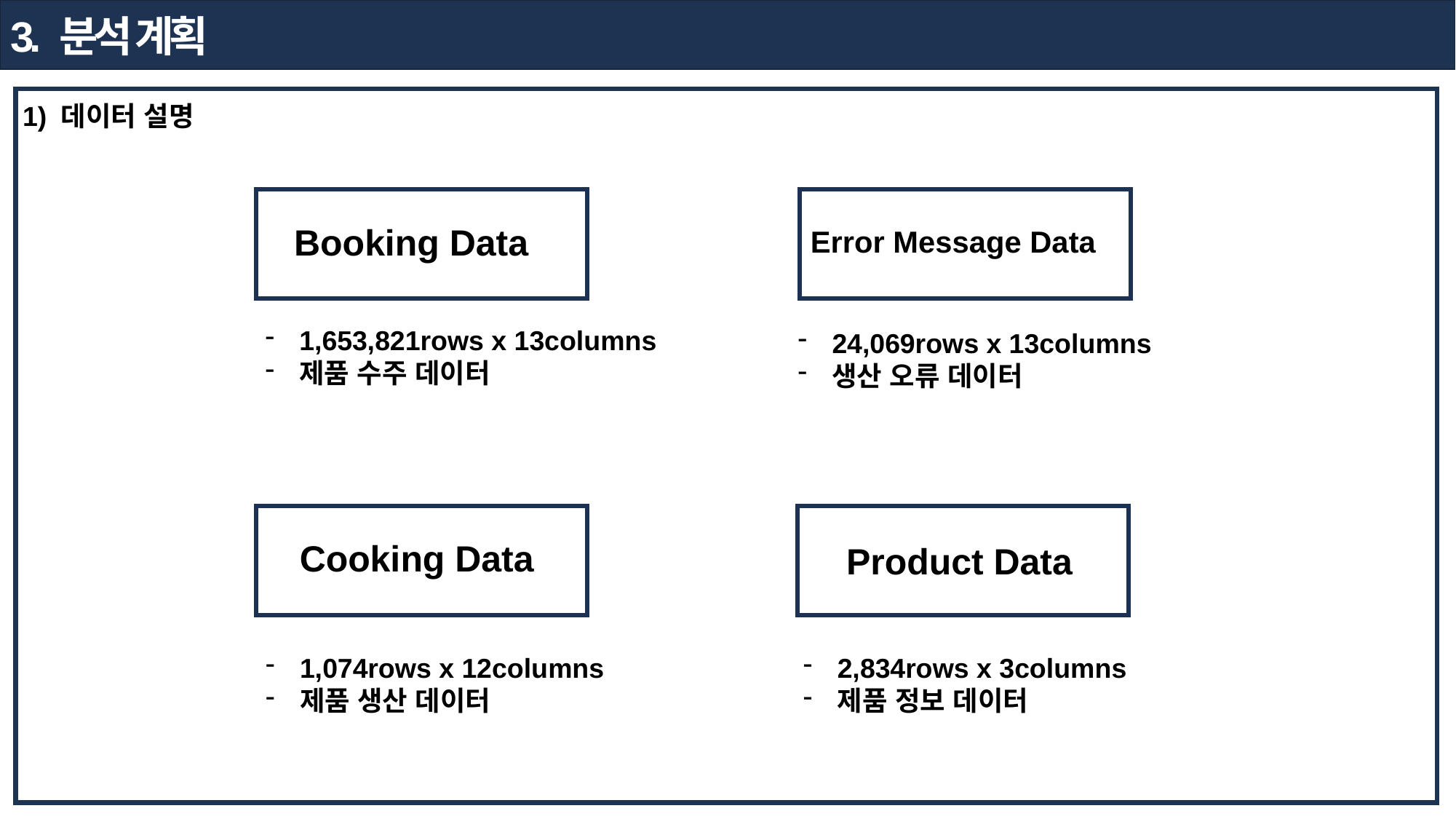

3. 분석 계획

1) 데이터 설명

Booking Data
Error Message Data
1,653,821rows x 13columns
제품 수주 데이터
24,069rows x 13columns
생산 오류 데이터

Cooking Data
Product Data
2,834rows x 3columns
제품 정보 데이터
1,074rows x 12columns
제품 생산 데이터
21